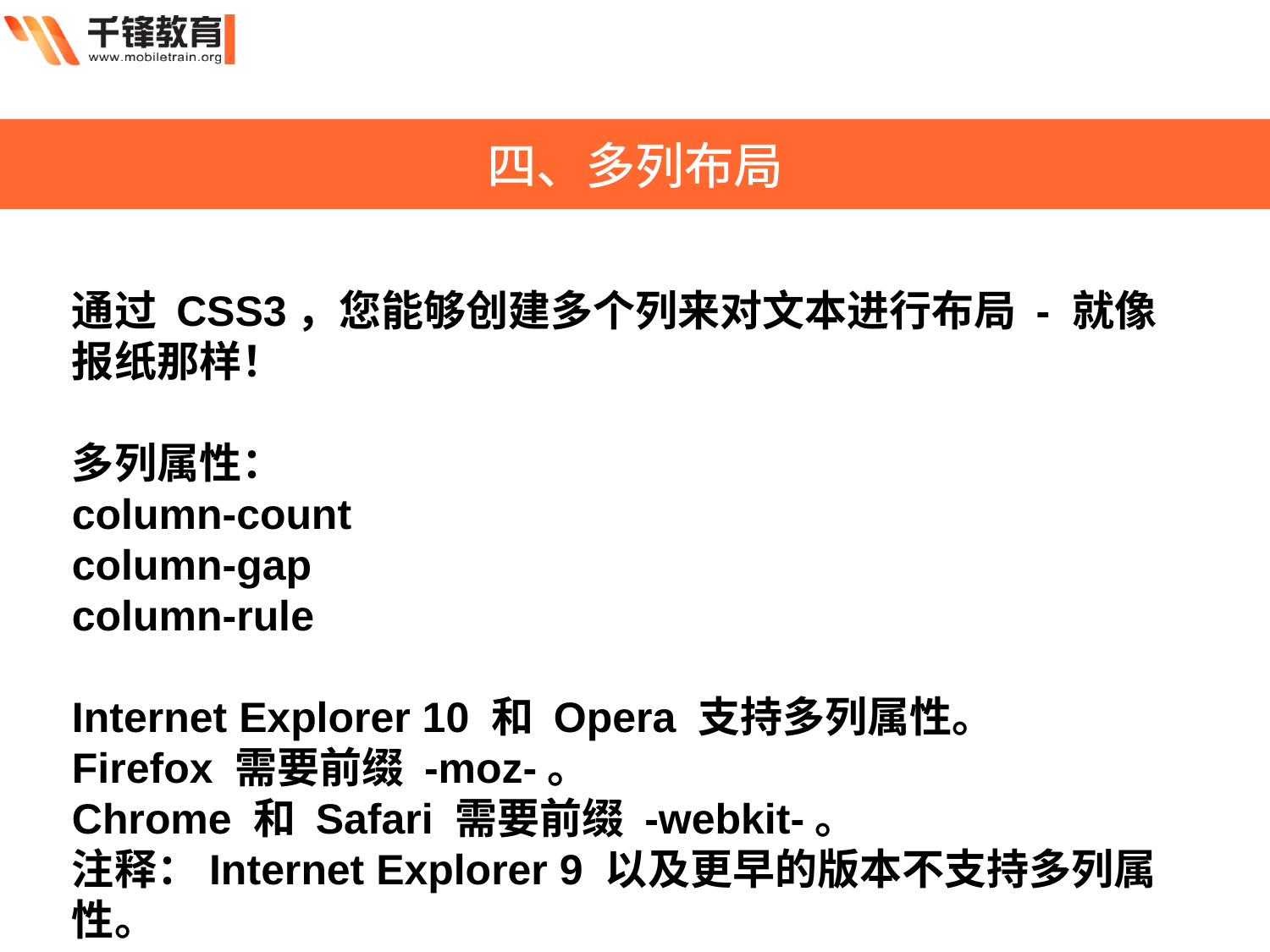

四、多列布局
通过 CSS3，您能够创建多个列来对文本进行布局 - 就像报纸那样！

多列属性：
column-count
column-gap
column-rule

Internet Explorer 10 和 Opera 支持多列属性。
Firefox 需要前缀 -moz-。
Chrome 和 Safari 需要前缀 -webkit-。
注释：Internet Explorer 9 以及更早的版本不支持多列属性。